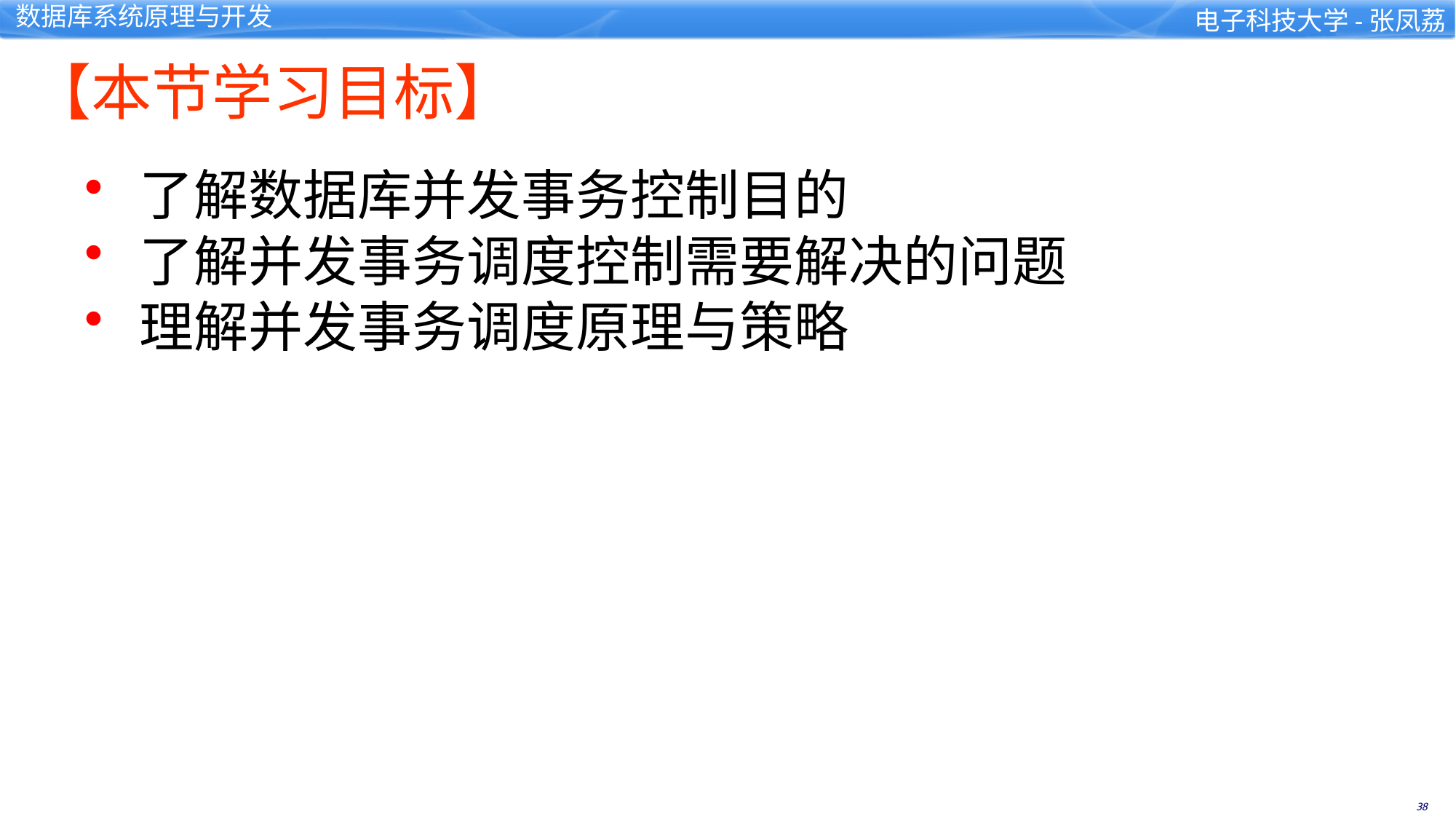

【本节学习目标】
了解数据库并发事务控制目的
了解并发事务调度控制需要解决的问题
理解并发事务调度原理与策略